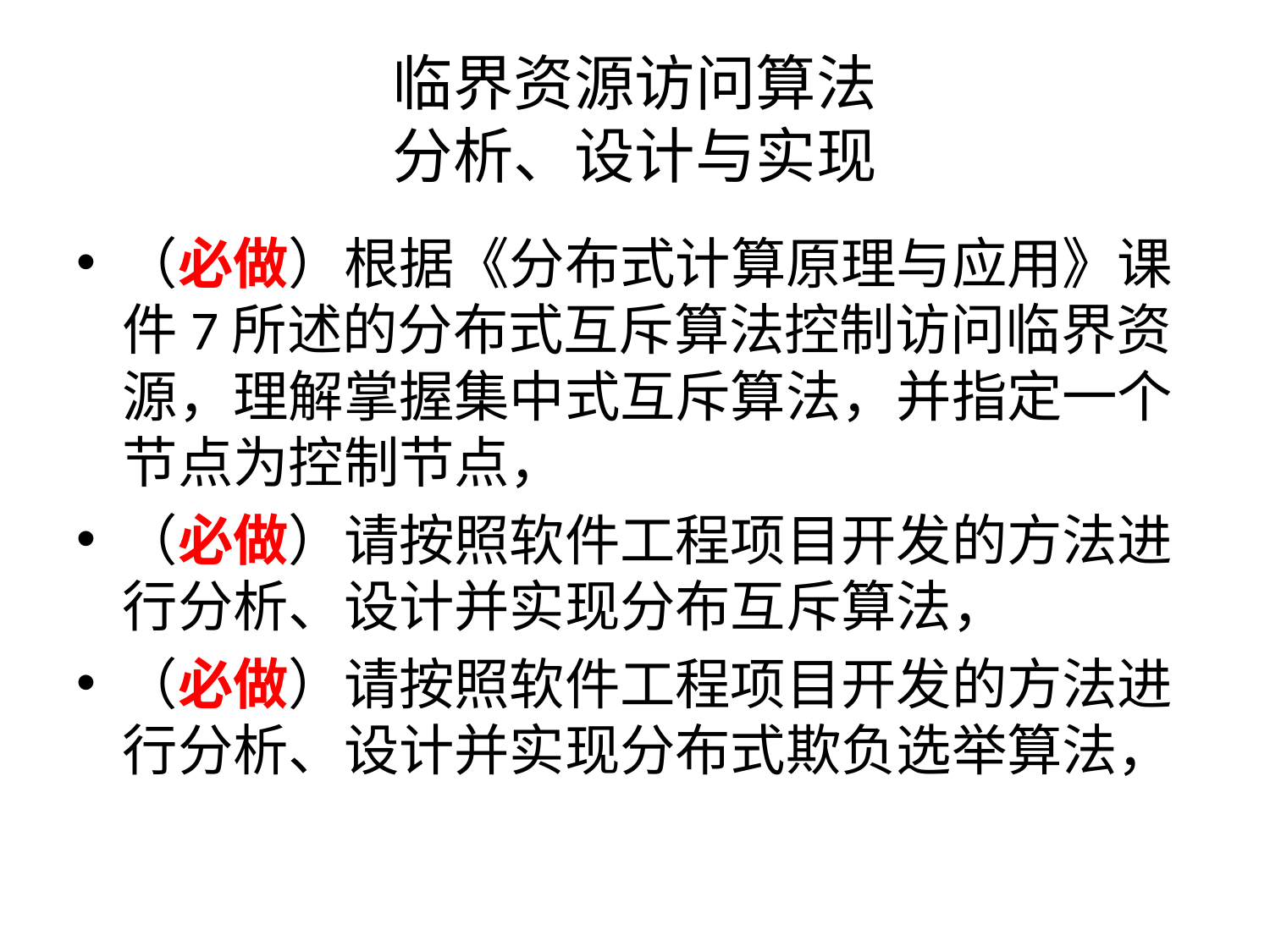

# 临界资源访问算法 分析、设计与实现
（必做）根据《分布式计算原理与应用》课件7所述的分布式互斥算法控制访问临界资源，理解掌握集中式互斥算法，并指定一个节点为控制节点，
（必做）请按照软件工程项目开发的方法进行分析、设计并实现分布互斥算法，
（必做）请按照软件工程项目开发的方法进行分析、设计并实现分布式欺负选举算法，